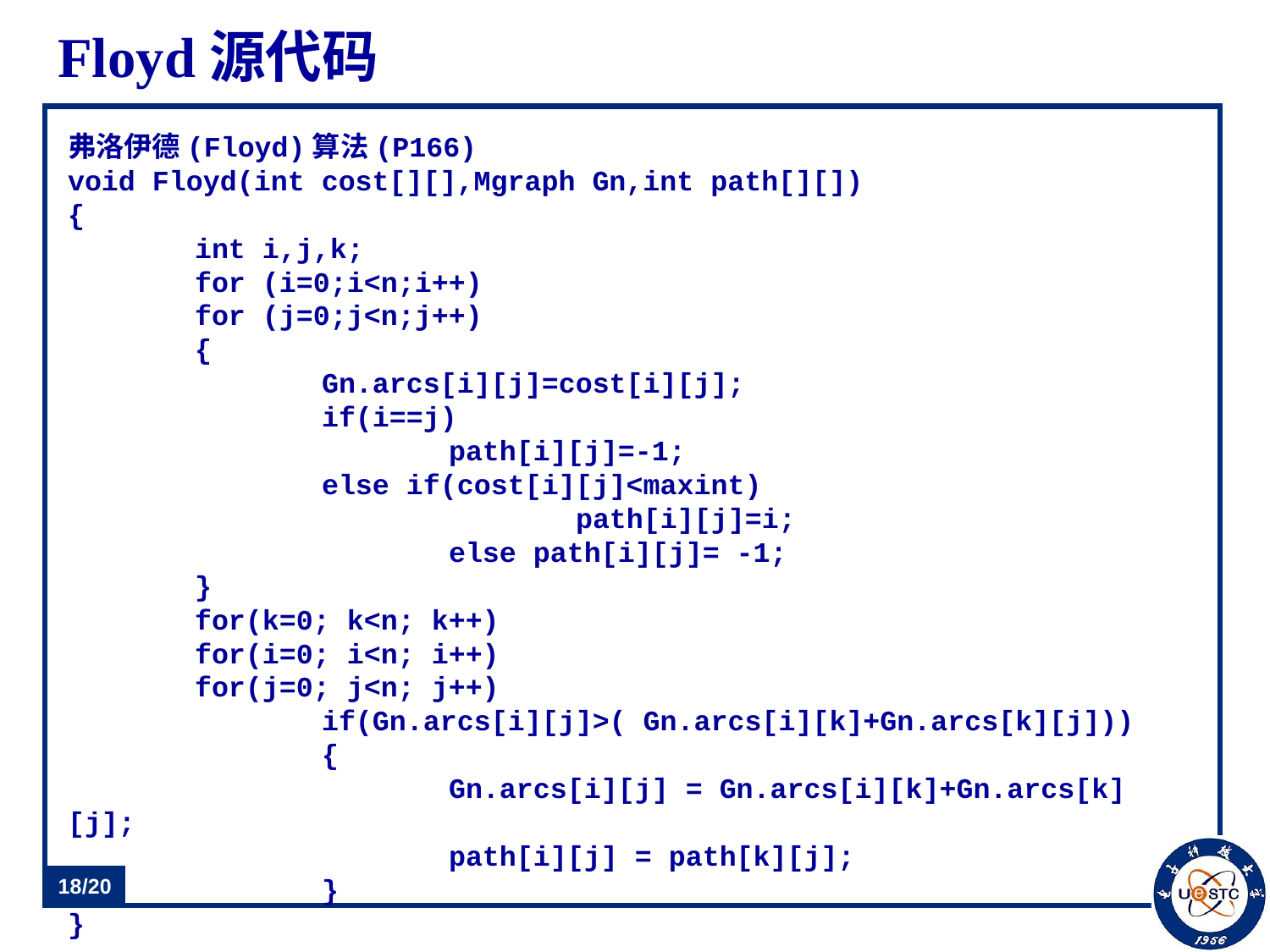

# Floyd源代码
弗洛伊德(Floyd)算法(P166)
void Floyd(int cost[][],Mgraph Gn,int path[][])
{
	int i,j,k;
	for (i=0;i<n;i++)
	for (j=0;j<n;j++)
	{
		Gn.arcs[i][j]=cost[i][j];
		if(i==j)
			path[i][j]=-1;
		else if(cost[i][j]<maxint)
				path[i][j]=i;
			else path[i][j]= -1;
	}
	for(k=0; k<n; k++)
	for(i=0; i<n; i++)
	for(j=0; j<n; j++)
		if(Gn.arcs[i][j]>( Gn.arcs[i][k]+Gn.arcs[k][j]))
		{
			Gn.arcs[i][j] = Gn.arcs[i][k]+Gn.arcs[k][j];
			path[i][j] = path[k][j];
		}
}
18/20